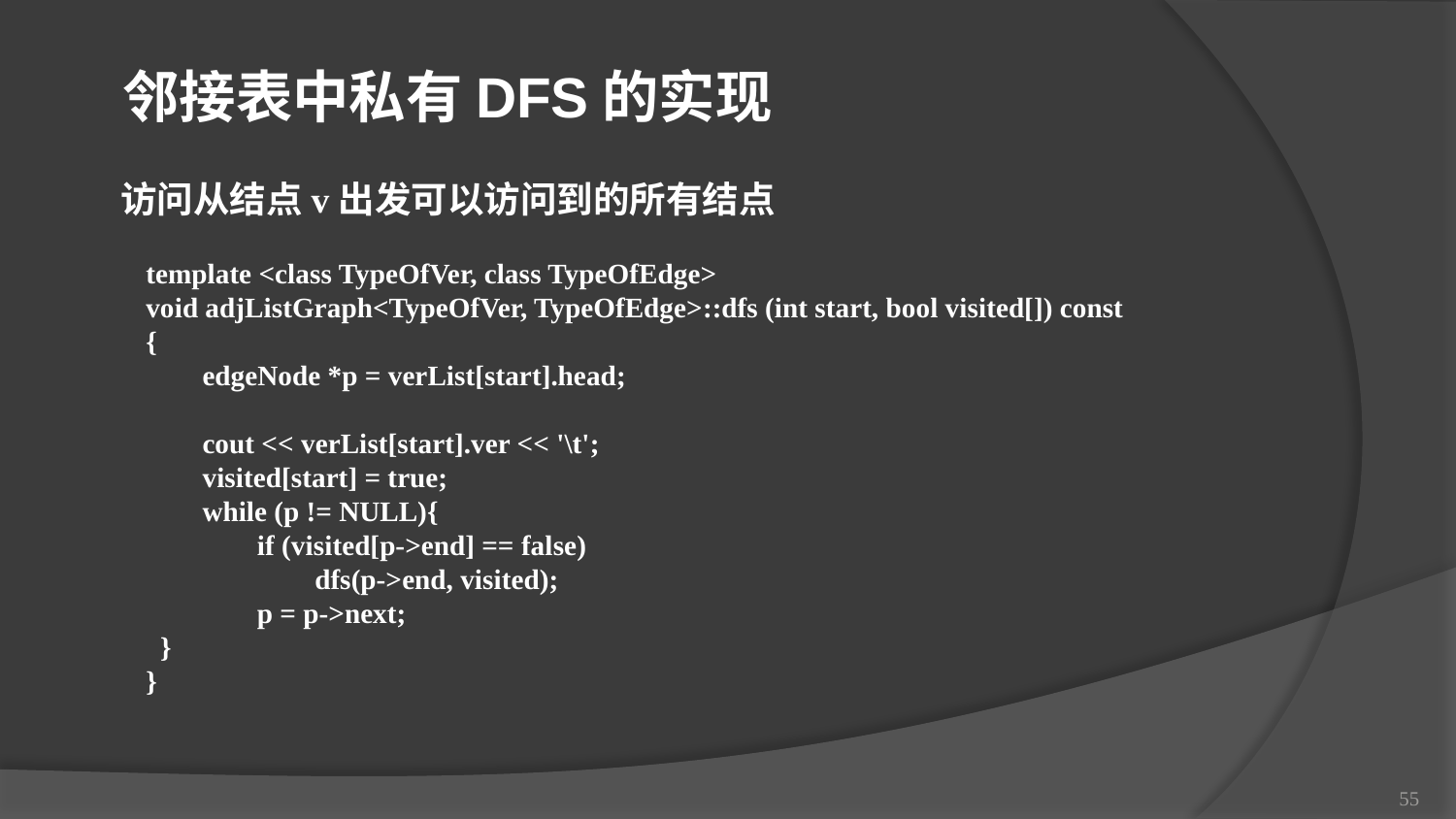

邻接表中私有DFS的实现
访问从结点v出发可以访问到的所有结点
template <class TypeOfVer, class TypeOfEdge>
void adjListGraph<TypeOfVer, TypeOfEdge>::dfs (int start, bool visited[]) const
{
        edgeNode *p = verList[start].head;

        cout << verList[start].ver << '\t';
        visited[start] = true;
        while (p != NULL){
	  if (visited[p->end] == false)
                        dfs(p->end, visited);
	  p = p->next;
  }
}
55